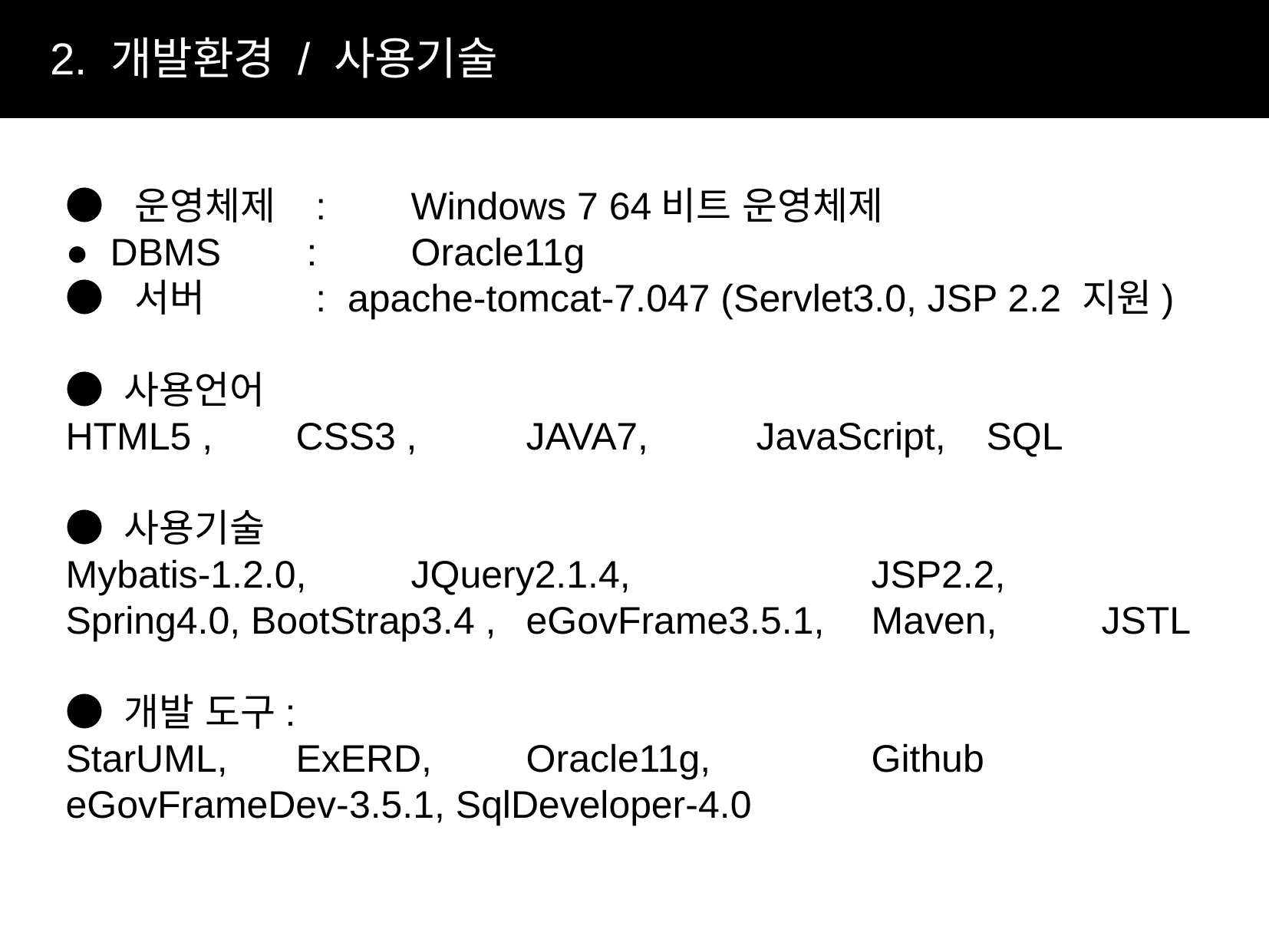

2. 개발환경 / 사용기술
●  운영체제	 : 	Windows 7 64비트 운영체제
●  DBMS	 :	Oracle11g
●  서버	 :  apache-tomcat-7.047 (Servlet3.0, JSP 2.2 지원)

● 사용언어
HTML5 ,	CSS3 , 	JAVA7, 	JavaScript, 	SQL

● 사용기술
Mybatis-1.2.0, 	JQuery2.1.4, 		JSP2.2, 	Spring4.0, BootStrap3.4 ,	eGovFrame3.5.1, 	Maven, 	JSTL

● 개발 도구:
StarUML,   	ExERD,  	Oracle11g,		Github
eGovFrameDev-3.5.1, SqlDeveloper-4.0